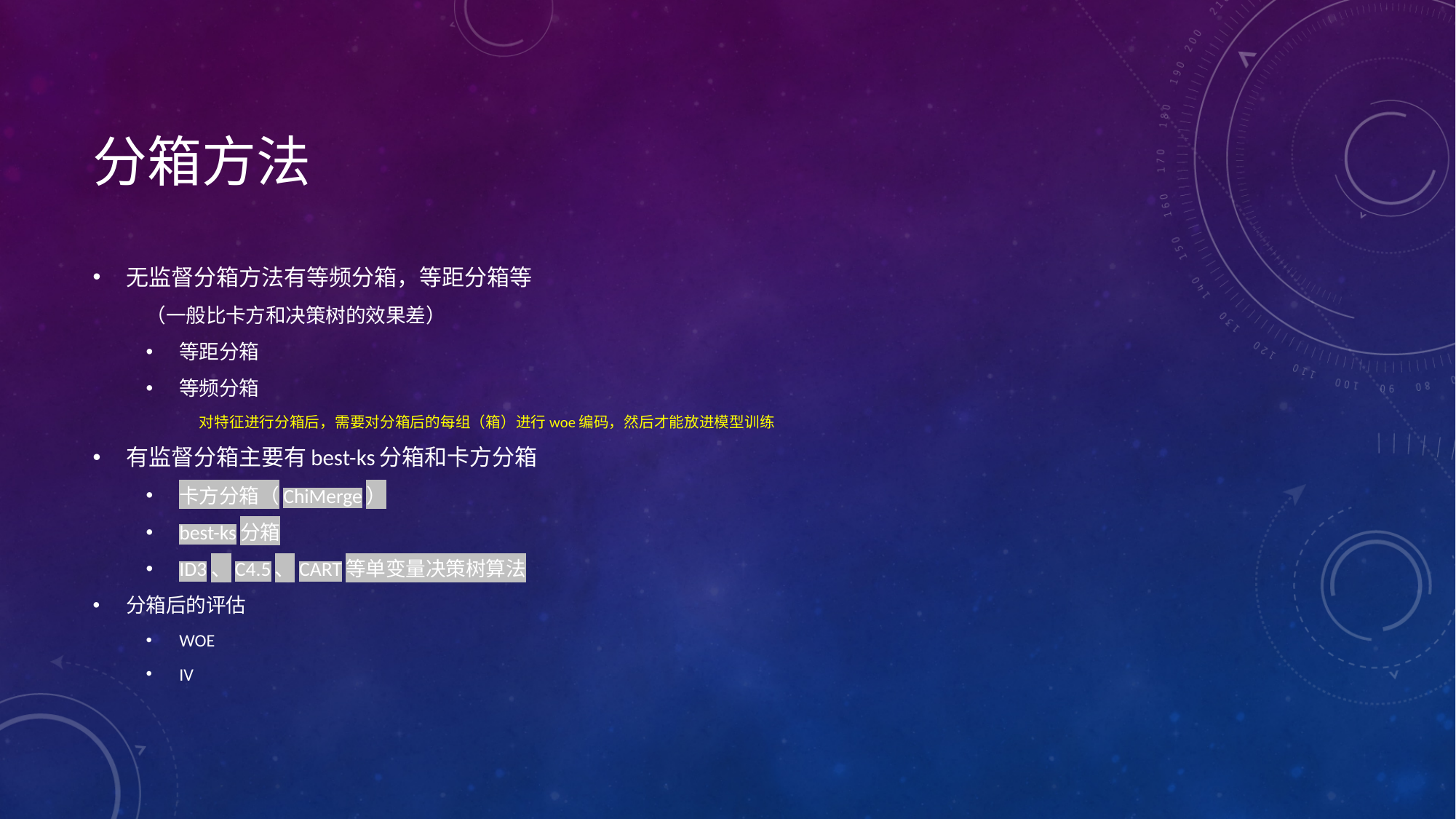

# 分箱方法
无监督分箱方法有等频分箱，等距分箱等
（一般比卡方和决策树的效果差）
等距分箱
等频分箱
对特征进行分箱后，需要对分箱后的每组（箱）进行woe编码，然后才能放进模型训练
有监督分箱主要有best-ks分箱和卡方分箱
卡方分箱（ChiMerge）
best-ks分箱
ID3、C4.5、CART等单变量决策树算法
分箱后的评估
WOE
IV